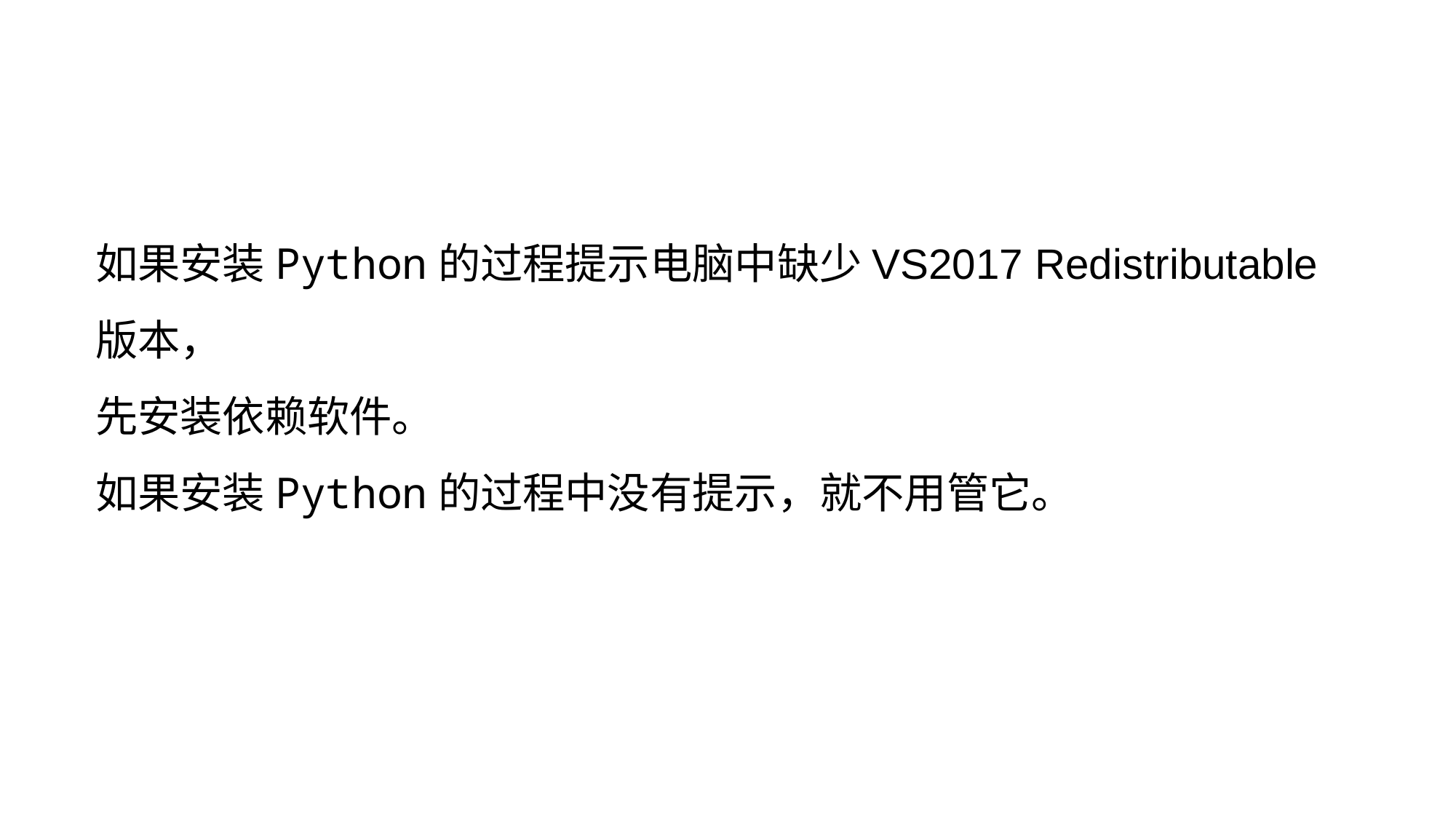

如果安装Python的过程提示电脑中缺少VS2017 Redistributable版本，
先安装依赖软件。
如果安装Python的过程中没有提示，就不用管它。